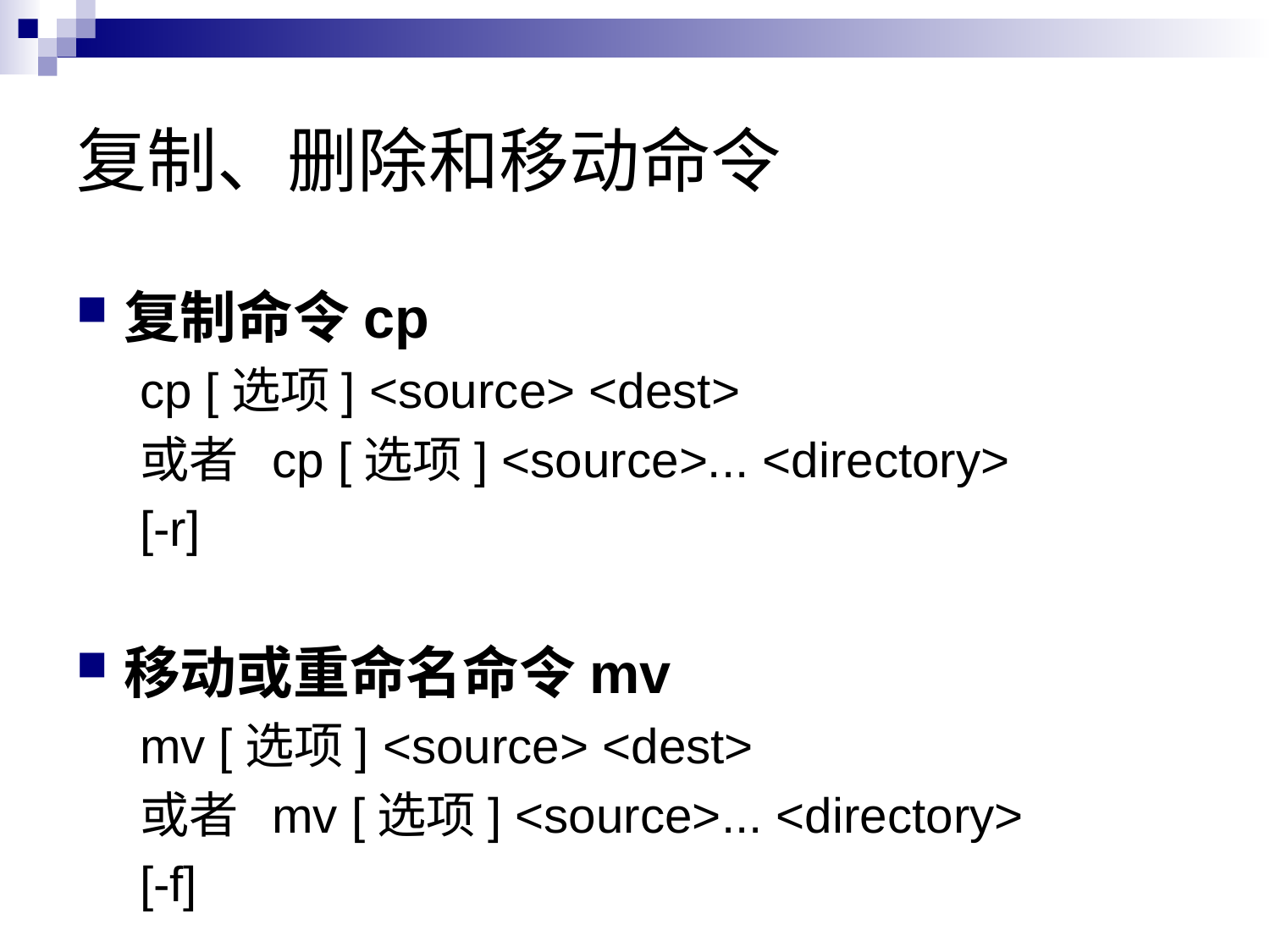

# 复制、删除和移动命令
复制命令cp
cp [选项] <source> <dest>
或者  cp [选项] <source>... <directory>
[-r]

移动或重命名命令mv
mv [选项] <source> <dest>
或者  mv [选项] <source>... <directory>
[-f]